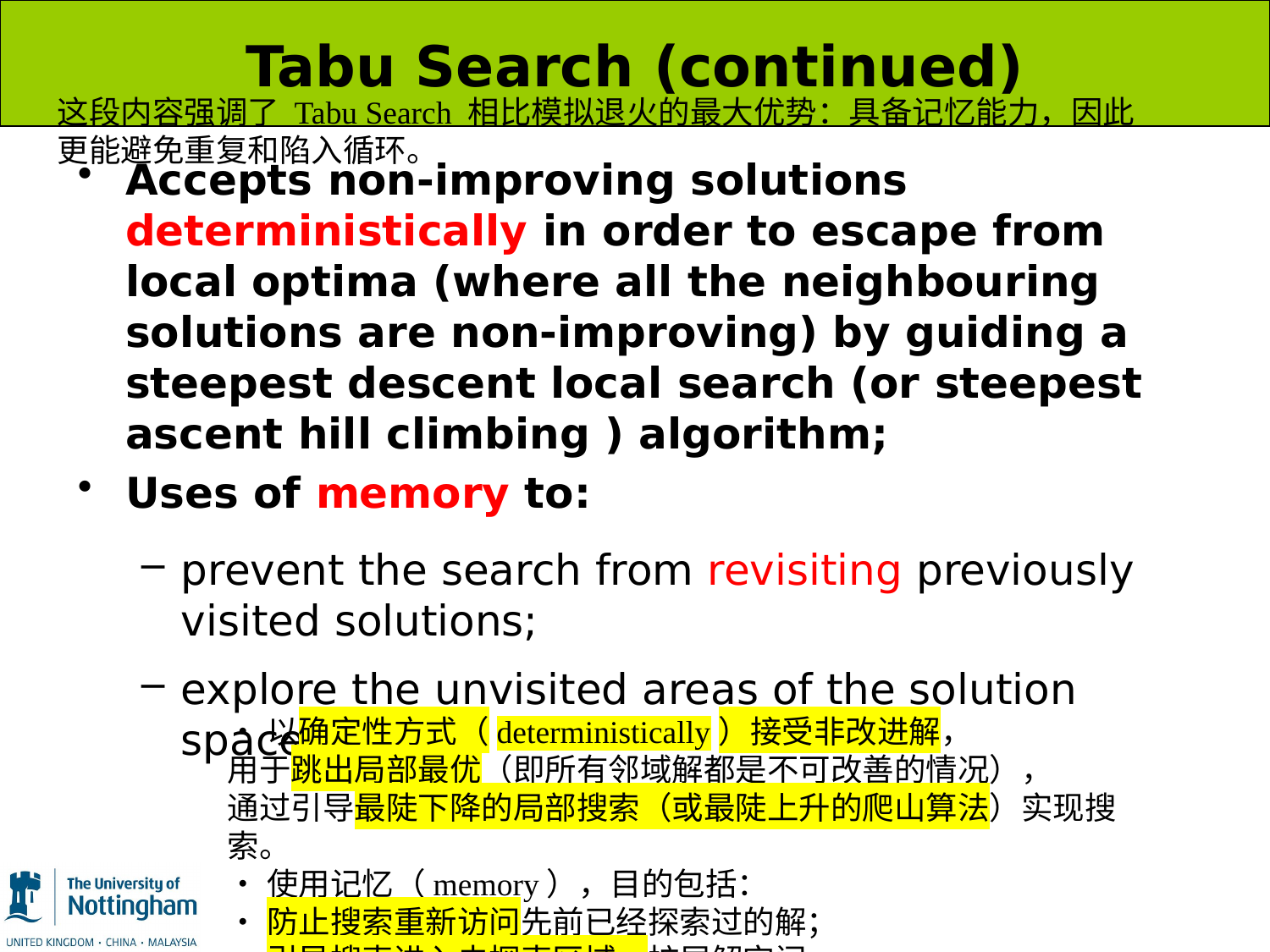

# Tabu Search (continued)
这段内容强调了 Tabu Search 相比模拟退火的最大优势：具备记忆能力，因此更能避免重复和陷入循环。
Accepts non-improving solutions deterministically in order to escape from local optima (where all the neighbouring solutions are non-improving) by guiding a steepest descent local search (or steepest ascent hill climbing ) algorithm;
Uses of memory to:
prevent the search from revisiting previously visited solutions;
explore the unvisited areas of the solution space;

•以确定性方式（deterministically）接受非改进解，
用于跳出局部最优（即所有邻域解都是不可改善的情况），
通过引导最陡下降的局部搜索（或最陡上升的爬山算法）实现搜索。
•使用记忆（memory），目的包括：
•防止搜索重新访问先前已经探索过的解；
•引导搜索进入未探索区域，扩展解空间。
7